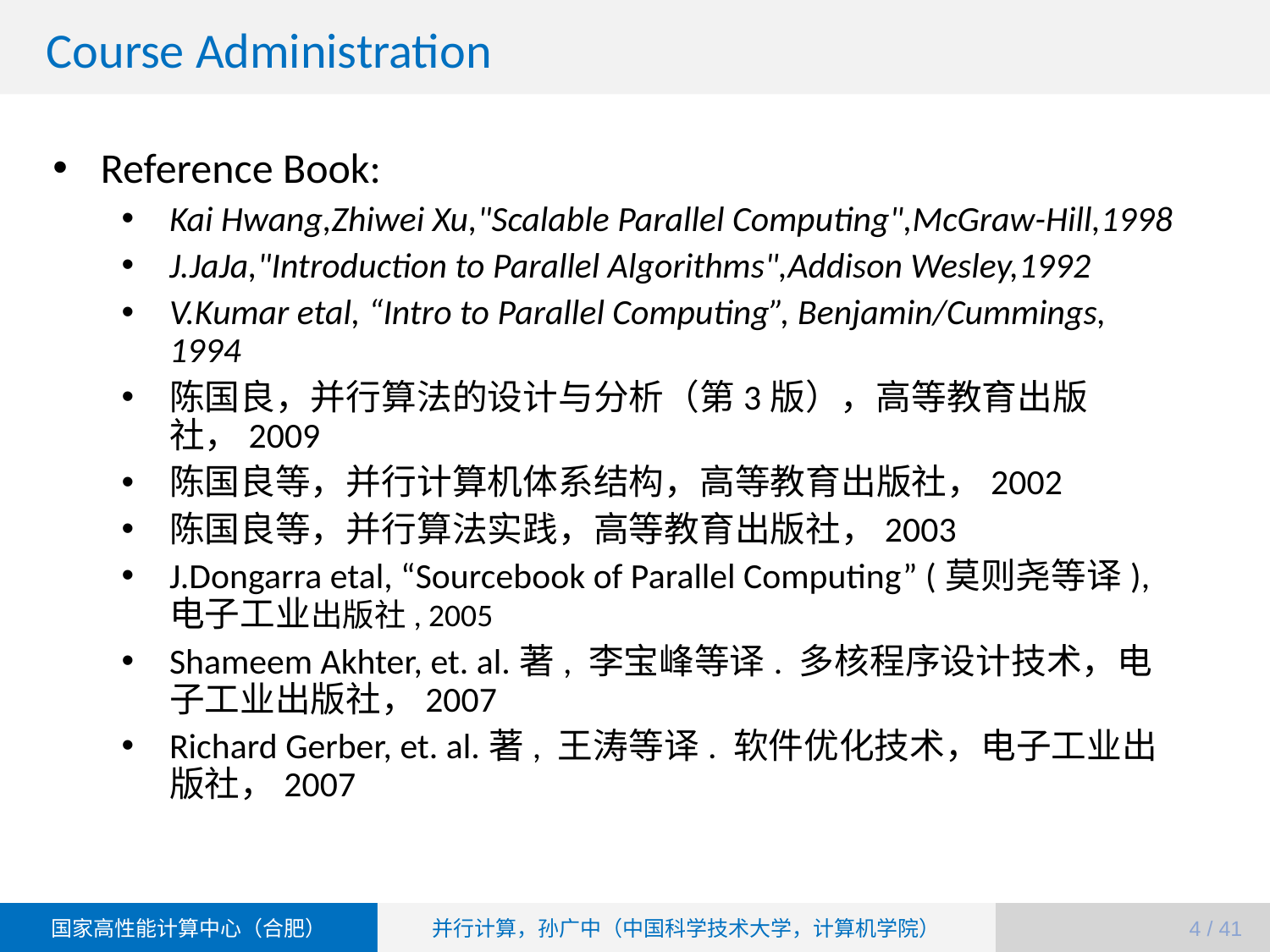

Course Administration
Reference Book:
Kai Hwang,Zhiwei Xu,"Scalable Parallel Computing",McGraw-Hill,1998
J.JaJa,"Introduction to Parallel Algorithms",Addison Wesley,1992
V.Kumar etal, “Intro to Parallel Computing”, Benjamin/Cummings, 1994
陈国良，并行算法的设计与分析（第3版），高等教育出版社，2009
陈国良等，并行计算机体系结构，高等教育出版社，2002
陈国良等，并行算法实践，高等教育出版社，2003
J.Dongarra etal, “Sourcebook of Parallel Computing” (莫则尧等译), 电子工业出版社, 2005
Shameem Akhter, et. al.著, 李宝峰等译. 多核程序设计技术，电子工业出版社，2007
Richard Gerber, et. al.著, 王涛等译. 软件优化技术，电子工业出版社，2007

 4 / 41